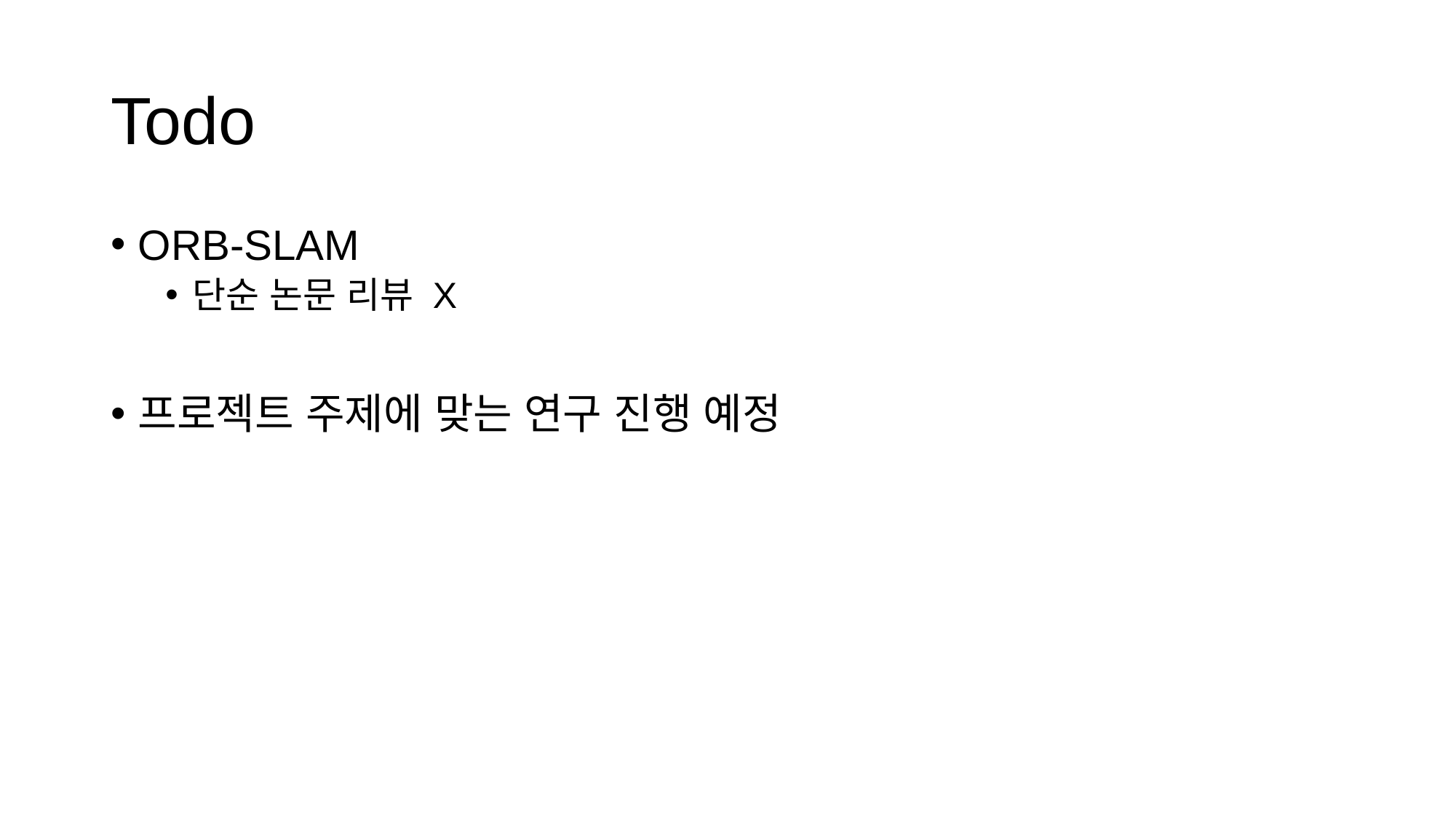

# Todo
ORB-SLAM
단순 논문 리뷰 X

프로젝트 주제에 맞는 연구 진행 예정